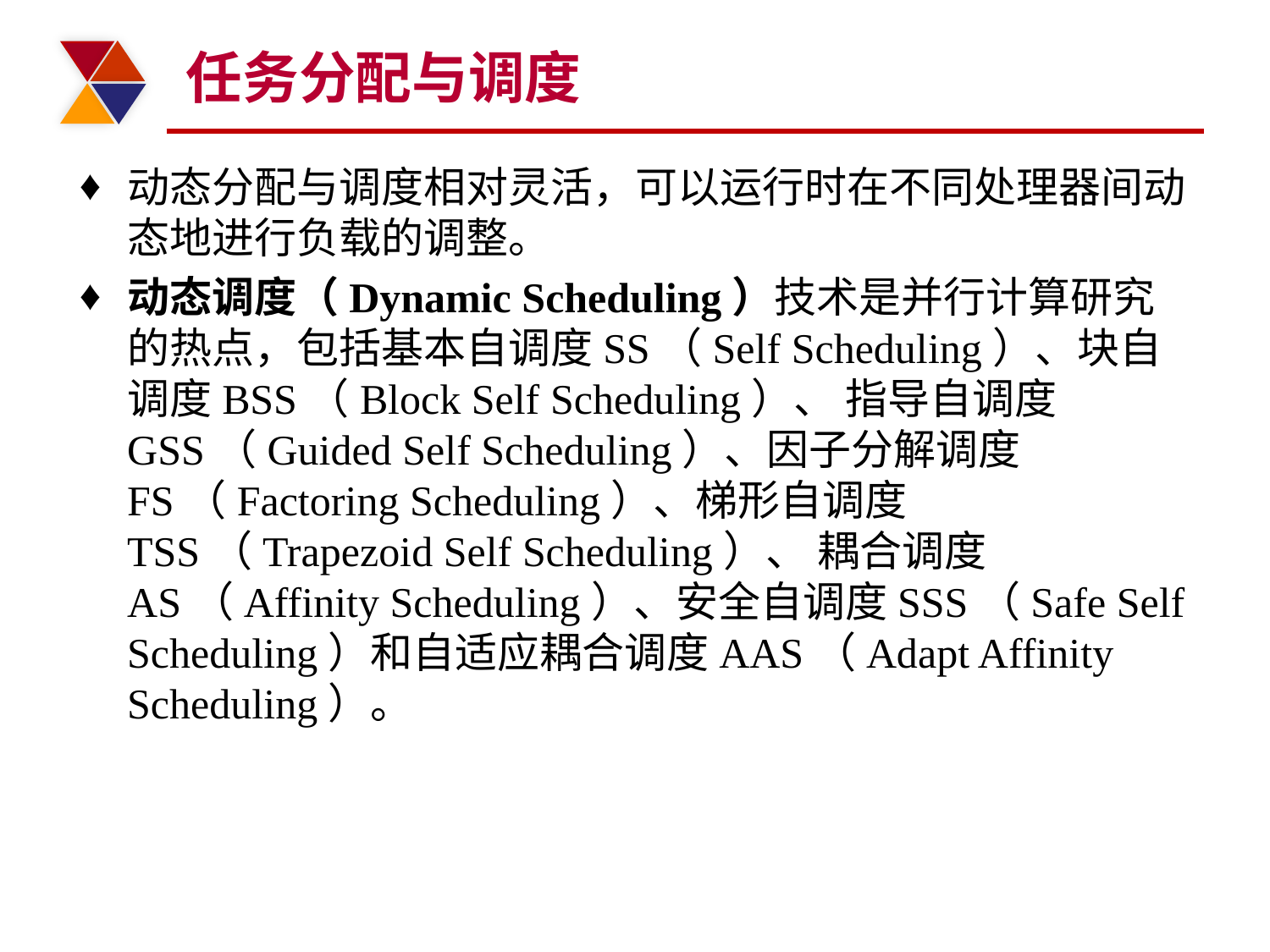

# 任务分配与调度
动态分配与调度相对灵活，可以运行时在不同处理器间动态地进行负载的调整。
动态调度（Dynamic Scheduling）技术是并行计算研究的热点，包括基本自调度SS（Self Scheduling）、块自调度BSS（Block Self Scheduling）、 指导自调度GSS（Guided Self Scheduling）、因子分解调度FS（Factoring Scheduling）、梯形自调度TSS（Trapezoid Self Scheduling）、 耦合调度AS（Affinity Scheduling）、安全自调度SSS（Safe Self Scheduling）和自适应耦合调度AAS（Adapt Affinity Scheduling）。